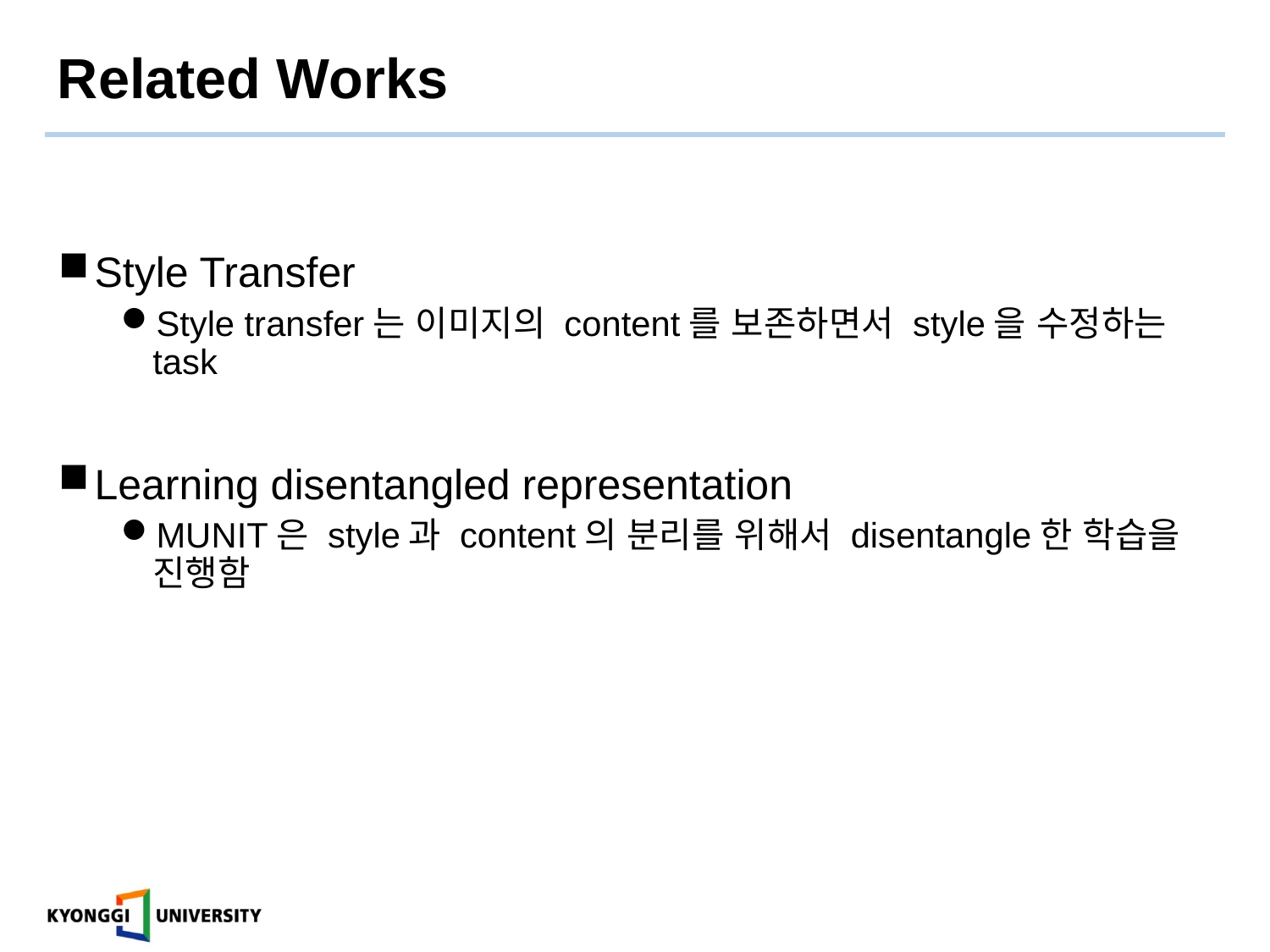

# Related Works

Style Transfer
Style transfer는 이미지의 content를 보존하면서 style을 수정하는 task

Learning disentangled representation
MUNIT은 style과 content의 분리를 위해서 disentangle한 학습을 진행함